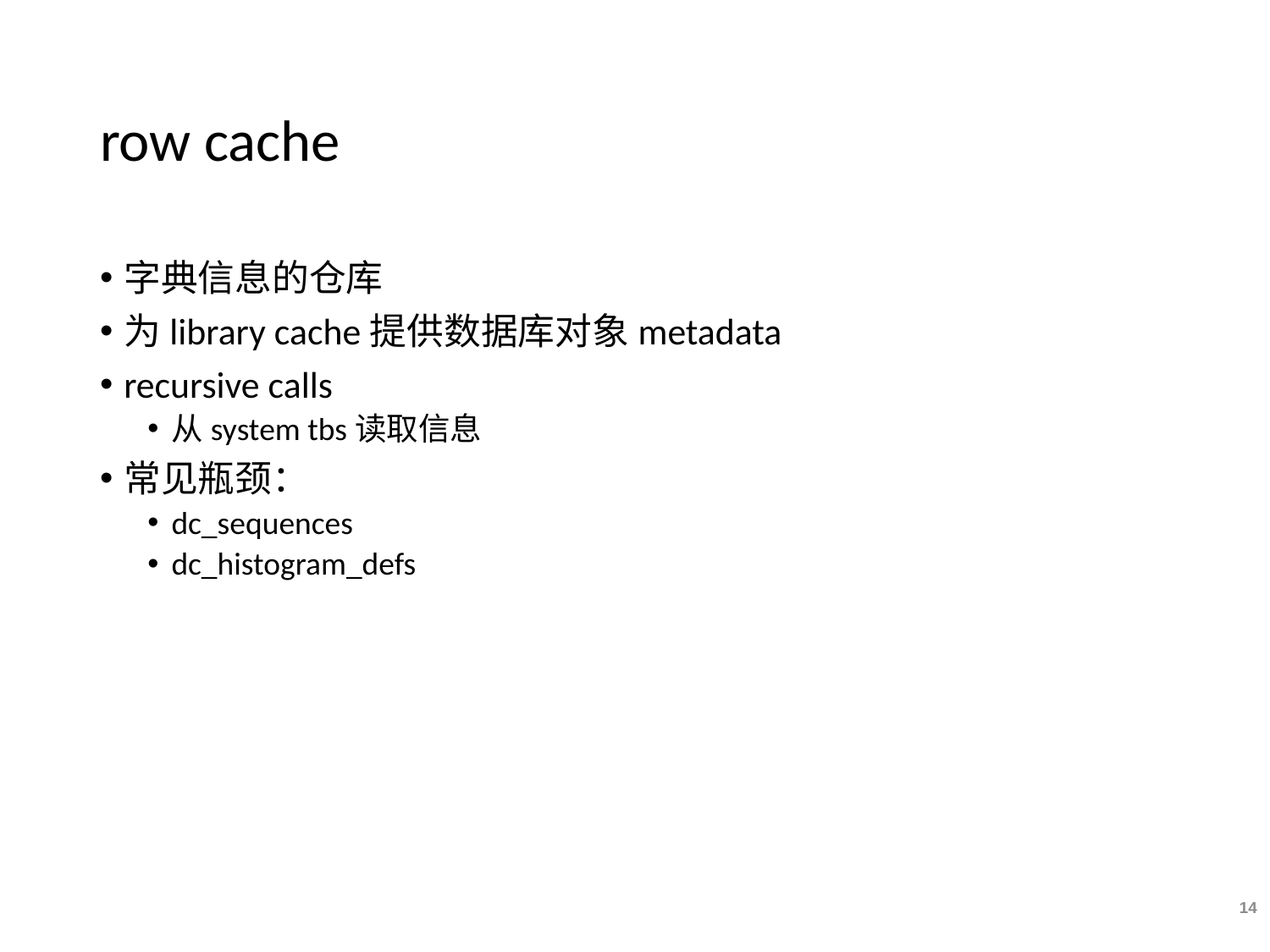

# row cache
字典信息的仓库
为library cache提供数据库对象metadata
recursive calls
从system tbs读取信息
常见瓶颈：
dc_sequences
dc_histogram_defs

14